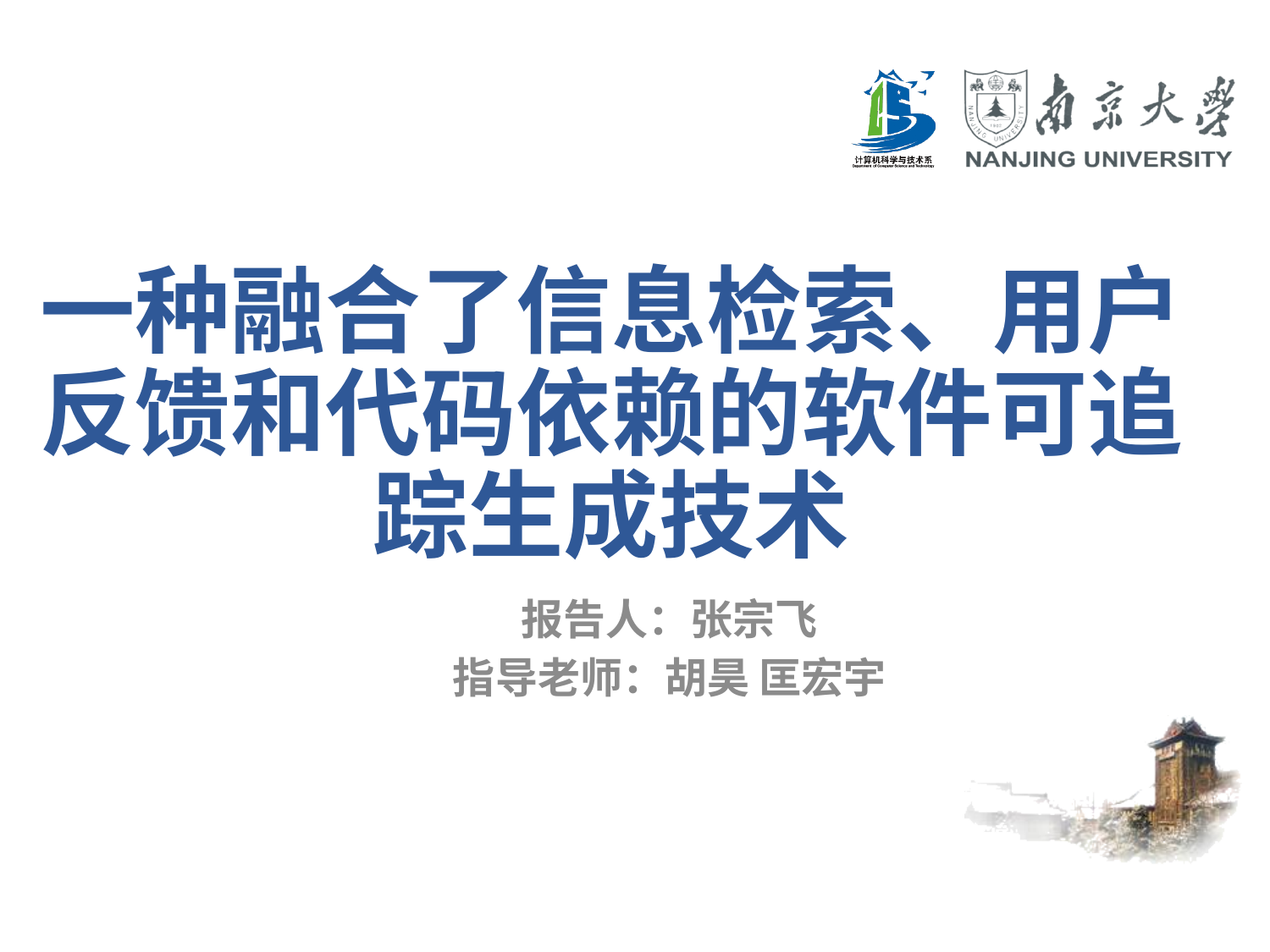

# 一种融合了信息检索、用户反馈和代码依赖的软件可追踪生成技术
报告人：张宗飞
指导老师：胡昊 匡宏宇